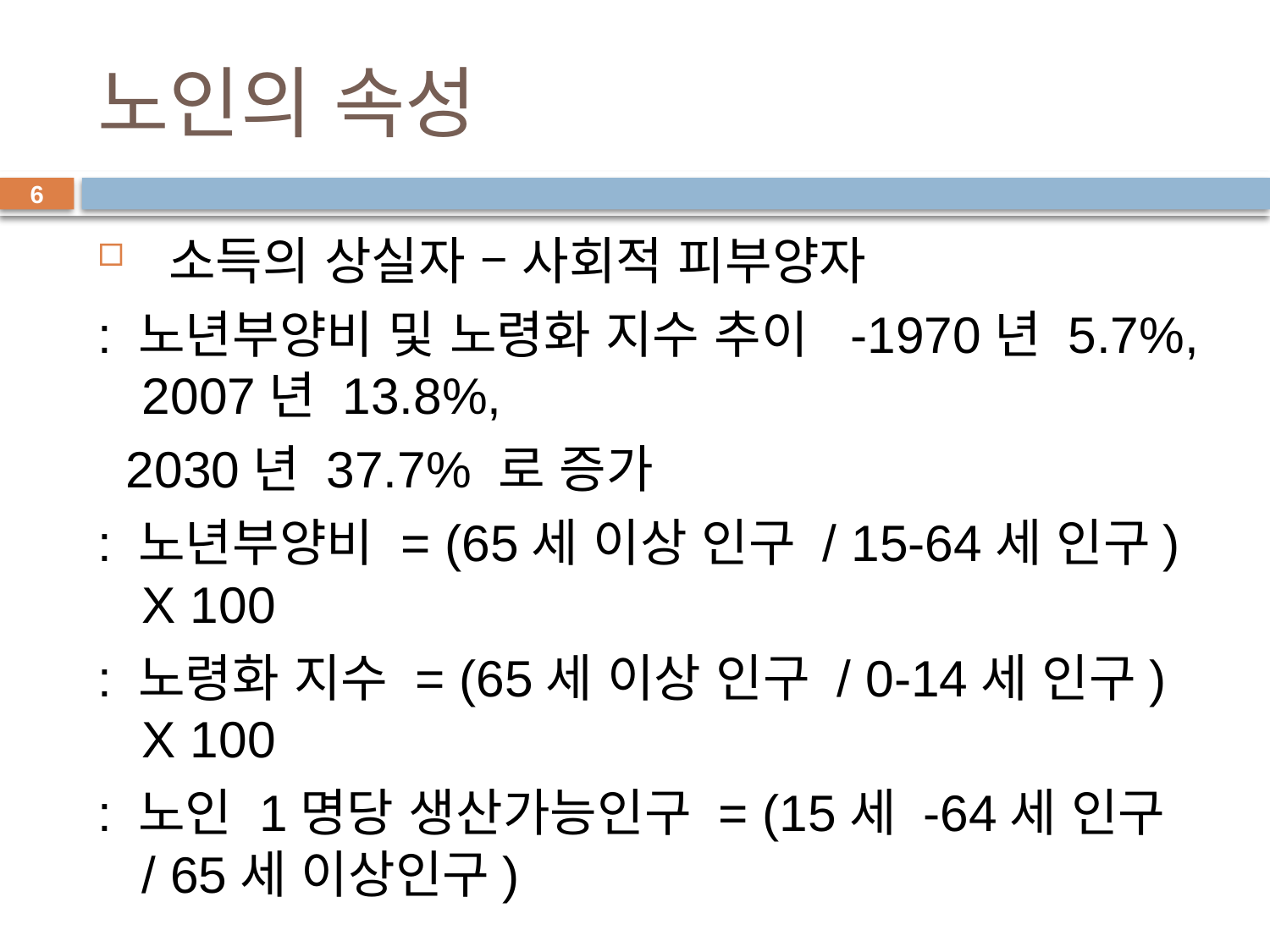

# 노인의 속성
6
 소득의 상실자 – 사회적 피부양자
: 노년부양비 및 노령화 지수 추이  -1970년 5.7%, 2007년 13.8%,
  2030년 37.7% 로 증가
: 노년부양비 = (65세 이상 인구 / 15-64세 인구) X 100
: 노령화 지수 = (65세 이상 인구 / 0-14세 인구) X 100
: 노인 1명당 생산가능인구 = (15세 -64세 인구 / 65세 이상인구)